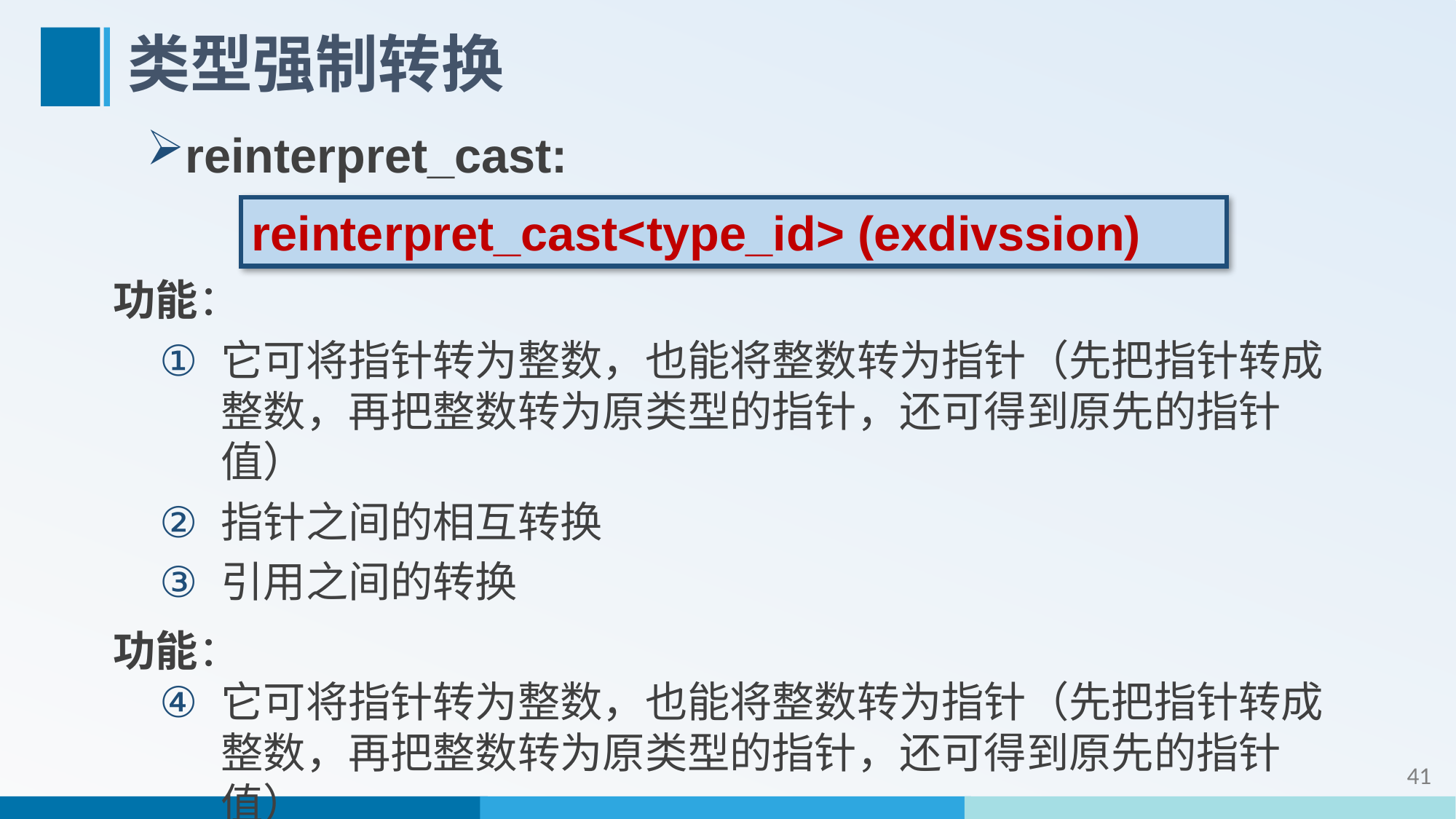

# 类型强制转换
reinterpret_cast:
reinterpret_cast<type_id> (exdivssion)
功能：
它可将指针转为整数，也能将整数转为指针（先把指针转成整数，再把整数转为原类型的指针，还可得到原先的指针值）
指针之间的相互转换
引用之间的转换
功能：
它可将指针转为整数，也能将整数转为指针（先把指针转成整数，再把整数转为原类型的指针，还可得到原先的指针值）
指针之间的相互转换